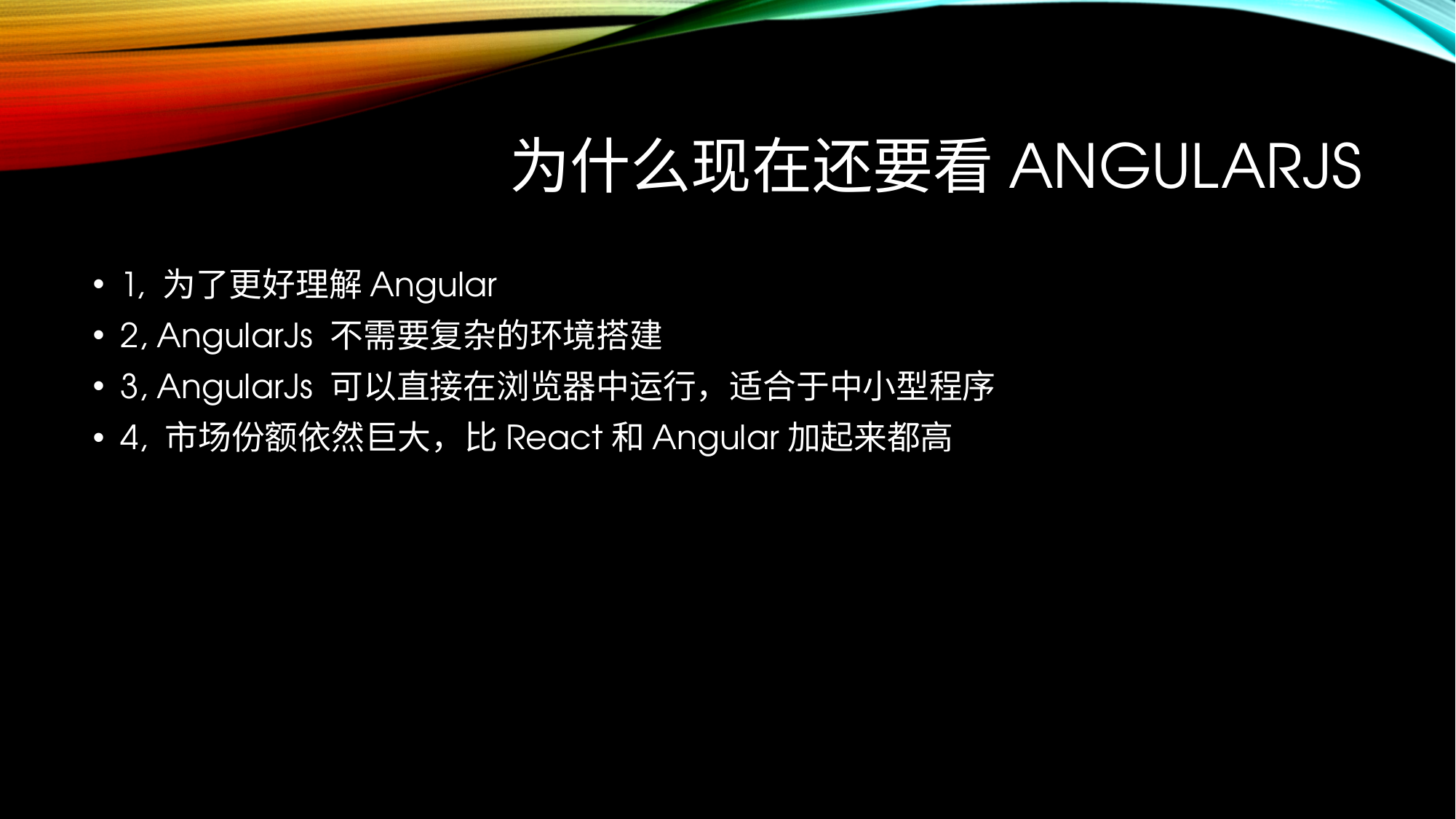

# 为什么现在还要看AngularJS
1, 为了更好理解Angular
2, AngularJs 不需要复杂的环境搭建
3, AngularJs 可以直接在浏览器中运行，适合于中小型程序
4, 市场份额依然巨大，比React和Angular加起来都高